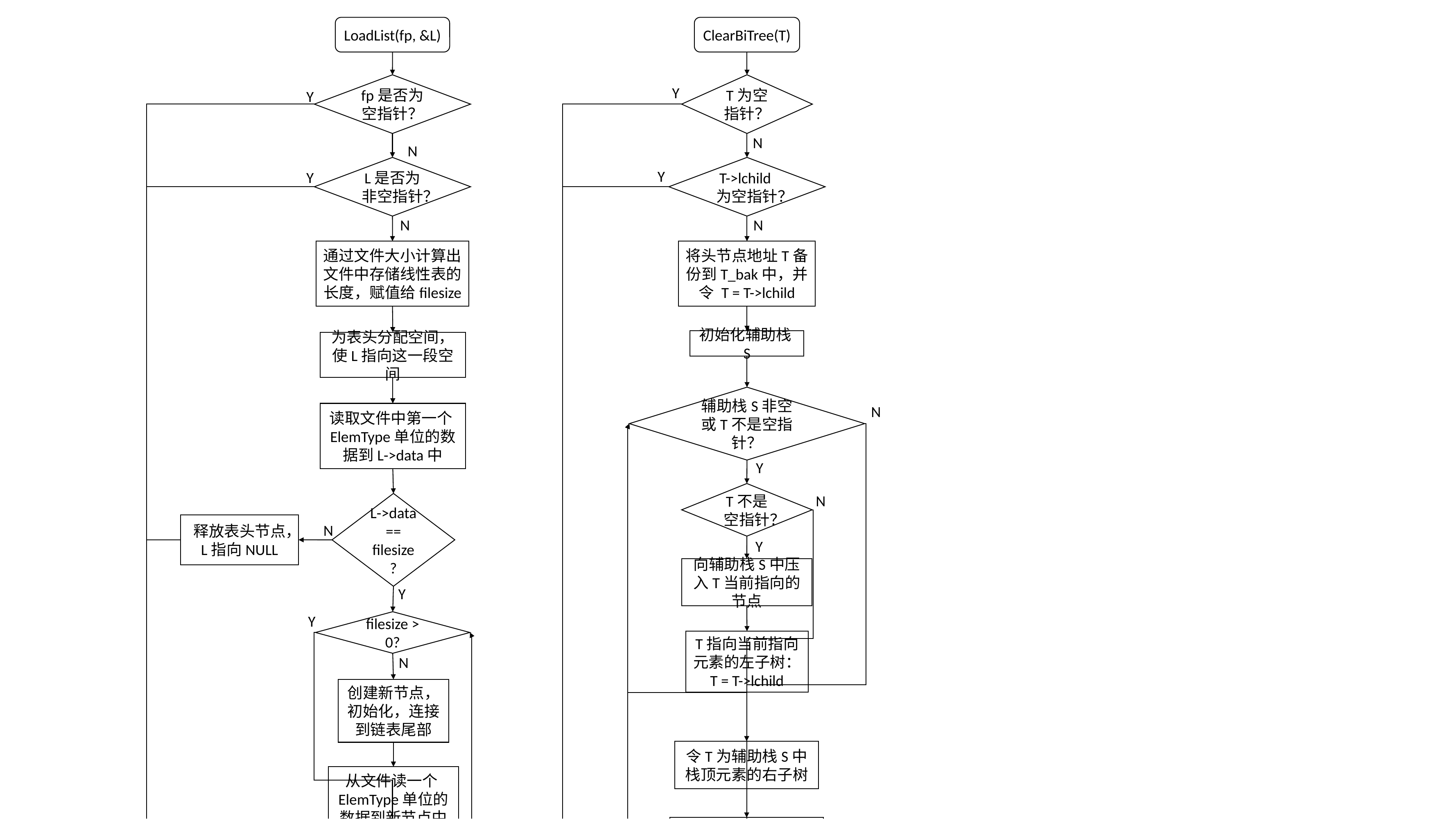

LoadList(fp, &L)
ClearBiTree(T)
T为空指针？
fp是否为空指针？
Y
Y
N
N
L是否为非空指针？
T->lchild为空指针？
Y
Y
N
N
通过文件大小计算出文件中存储线性表的长度，赋值给filesize
将头节点地址T备份到T_bak中，并令 T = T->lchild
初始化辅助栈S
为表头分配空间，使L指向这一段空间
辅助栈S非空或T不是空指针？
N
读取文件中第一个ElemType单位的数据到L->data中
Y
T不是空指针？
N
L->data == filesize?
释放表头节点，L指向NULL
N
Y
向辅助栈S中压入T当前指向的节点
Y
Y
filesize > 0?
T指向当前指向元素的左子树：
T = T->lchild
N
创建新节点，初始化，连接到链表尾部
令T为辅助栈S中栈顶元素的右子树
从文件读一个ElemType单位的数据到新节点中
弹出辅助栈S的栈顶元素，并释放其空间
filesize--
返回ERROR
返回OK
销毁辅助栈S
T_bak->lchild = NULL
返回ERROR
返回OK